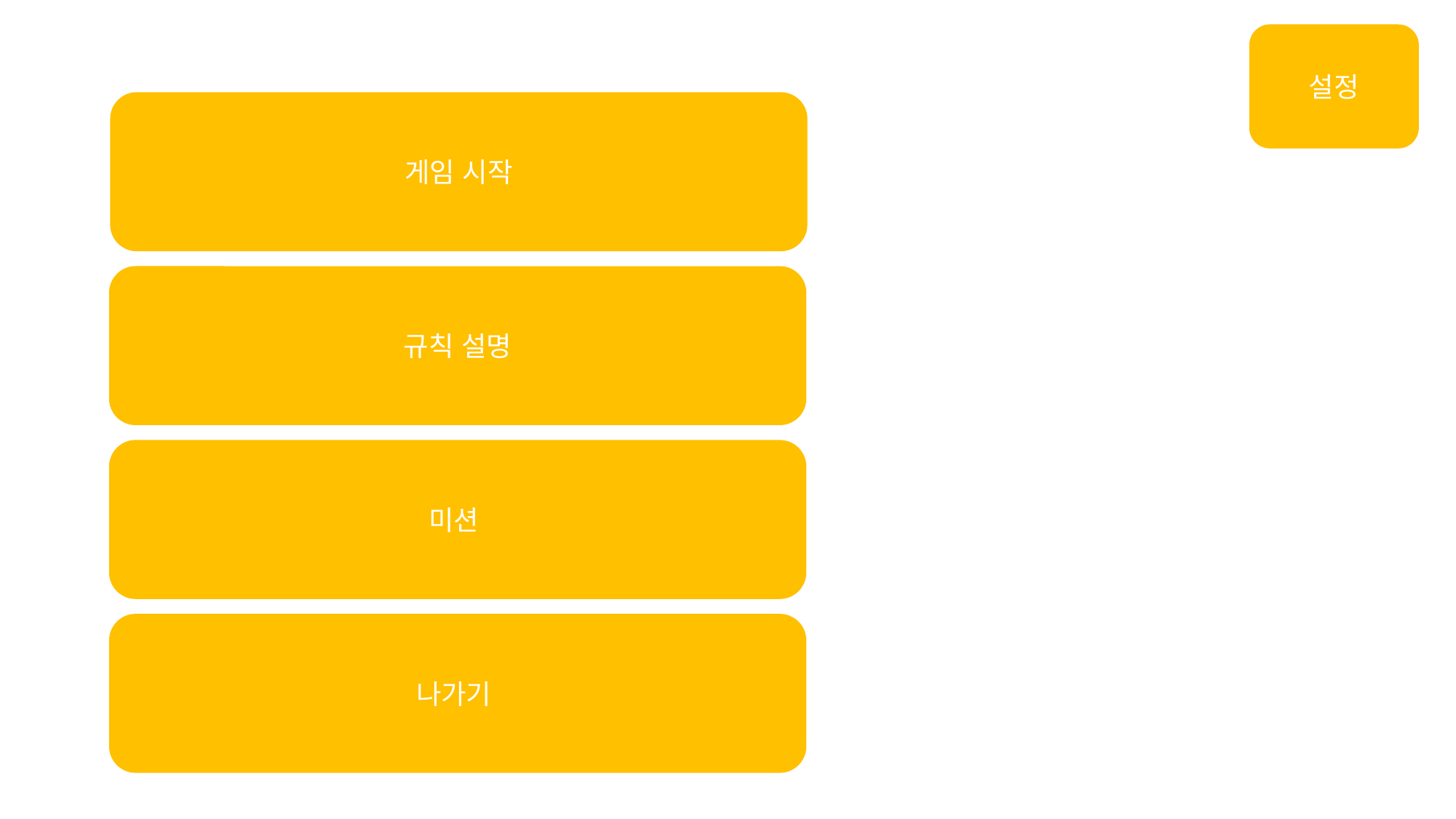

설정
게임 시작
규칙 설명
미션
나가기